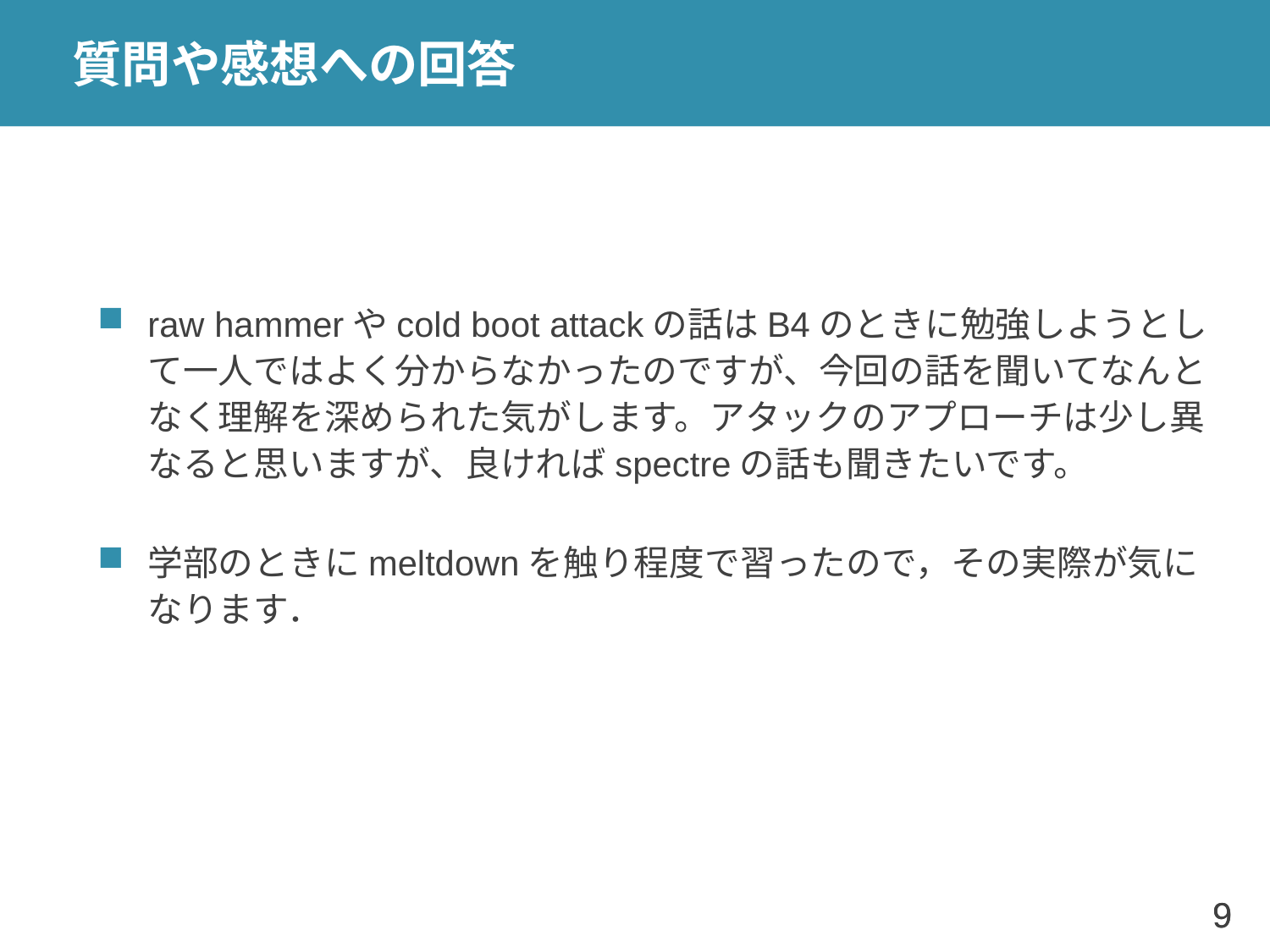

# 質問や感想への回答
raw hammerやcold boot attackの話はB4のときに勉強しようとして一人ではよく分からなかったのですが、今回の話を聞いてなんとなく理解を深められた気がします。アタックのアプローチは少し異なると思いますが、良ければspectreの話も聞きたいです。
学部のときにmeltdownを触り程度で習ったので，その実際が気になります．